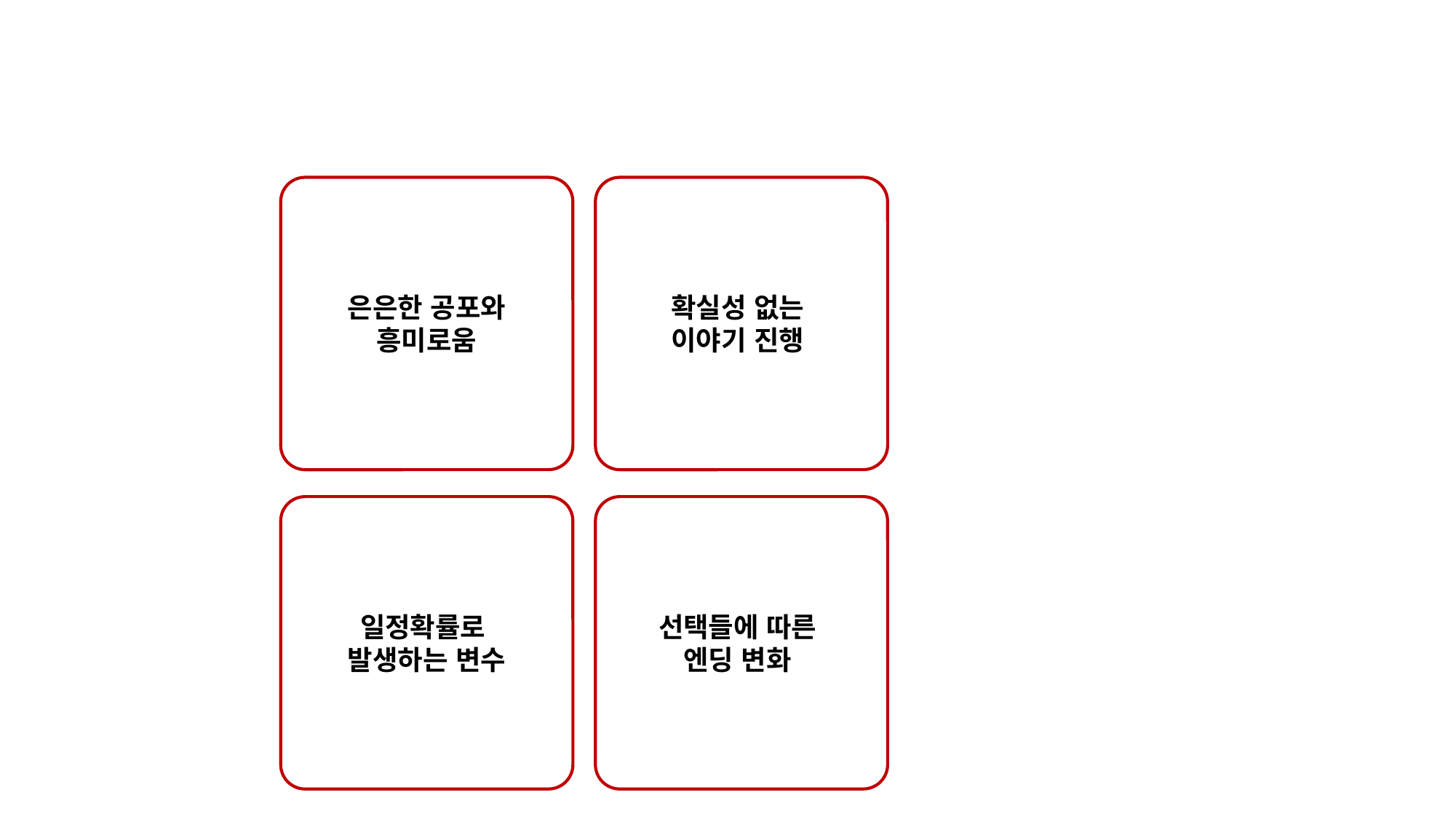

#
은은한 공포와
흥미로움

확실성 없는
이야기 진행

일정확률로
발생하는 변수
선택들에 따른
엔딩 변화